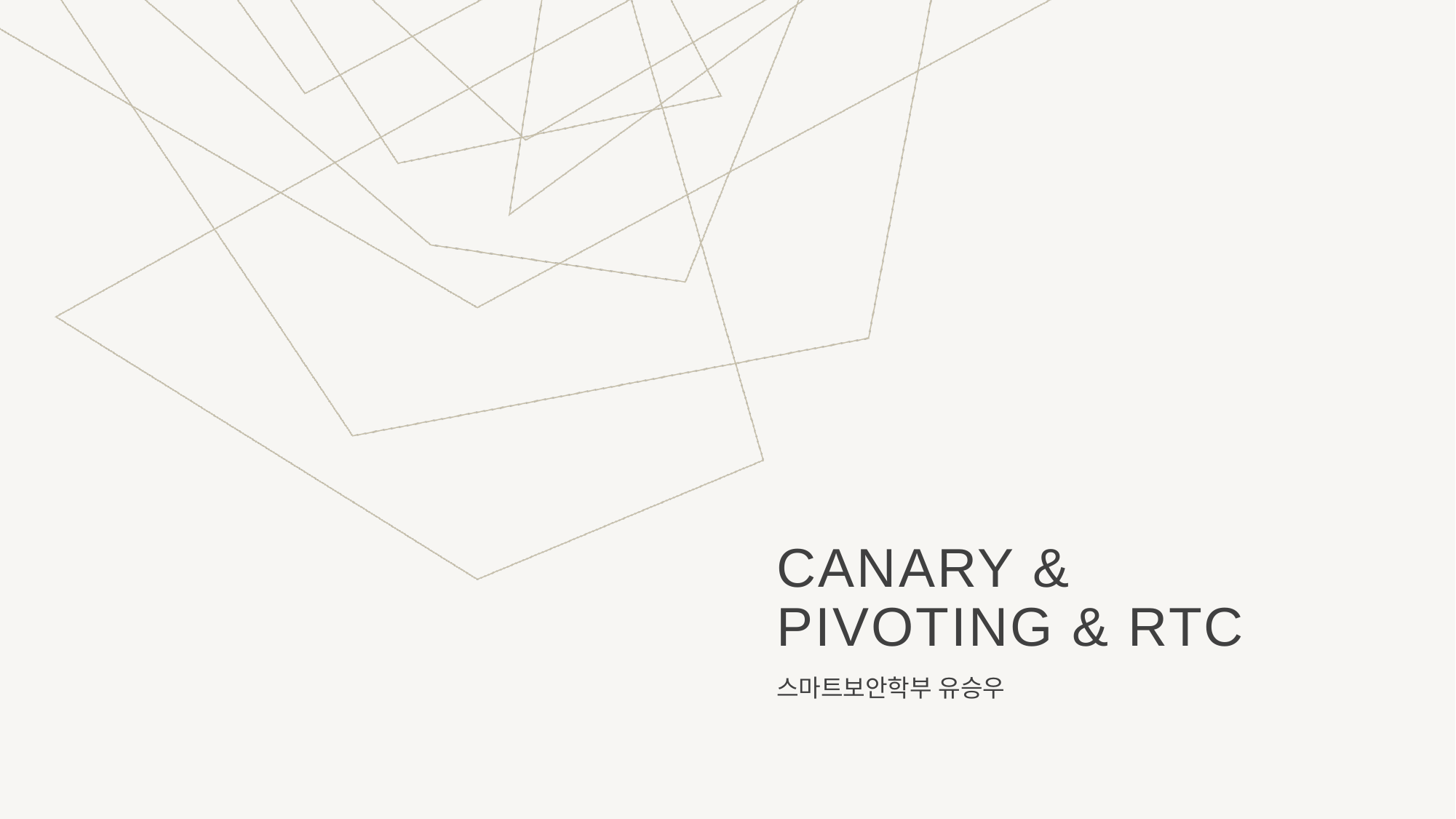

# Canary & pivoting & RTc
스마트보안학부 유승우